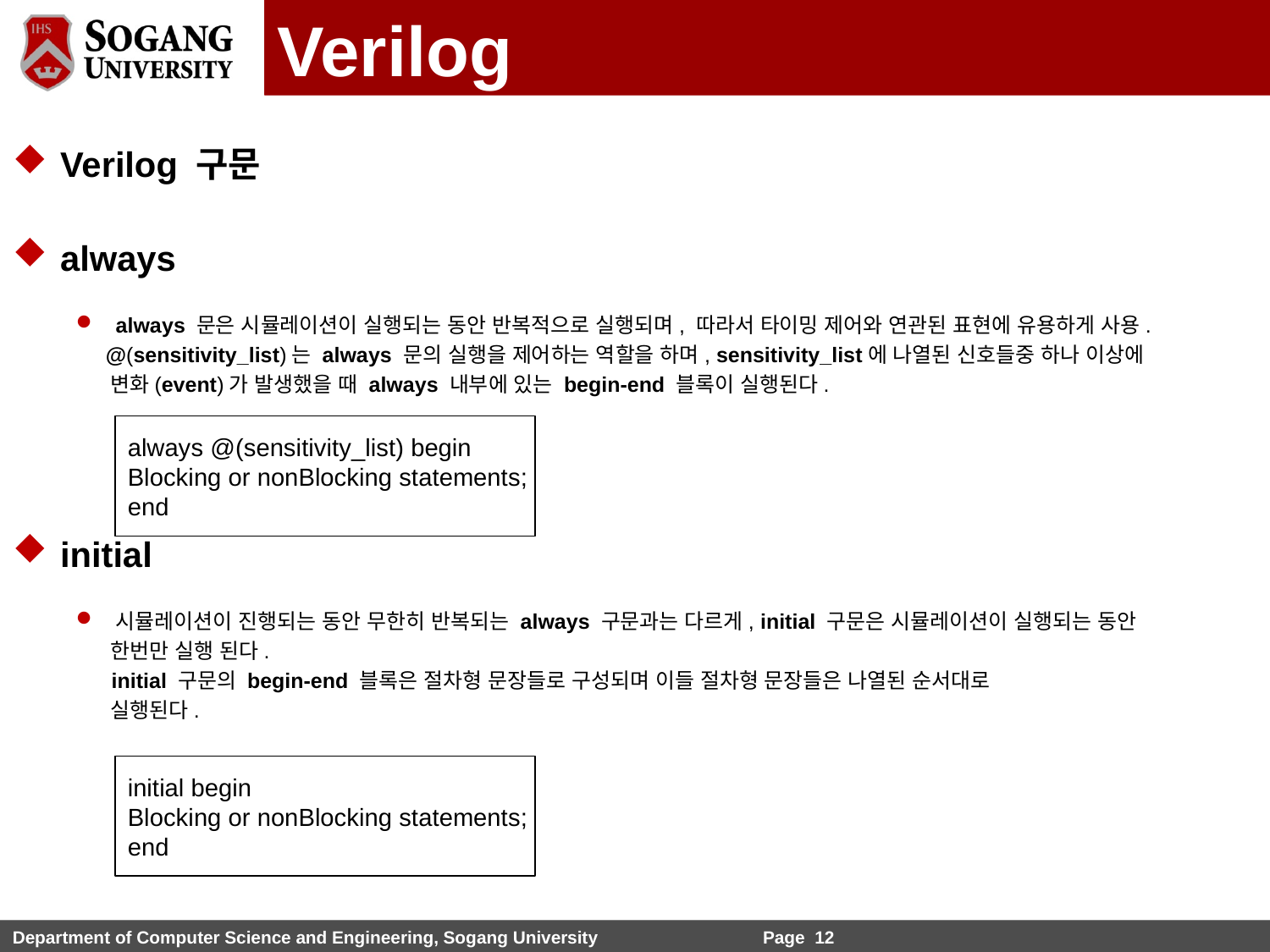

Verilog
Verilog 구문

always

always 문은 시뮬레이션이 실행되는 동안 반복적으로 실행되며, 따라서 타이밍 제어와 연관된 표현에 유용하게 사용.
     @(sensitivity_list)는 always 문의 실행을 제어하는 역할을 하며, sensitivity_list에 나열된 신호들중 하나 이상에
     변화(event)가 발생했을 때 always 내부에 있는 begin-end 블록이 실행된다.

initial

시뮬레이션이 진행되는 동안 무한히 반복되는 always 구문과는 다르게, initial 구문은 시뮬레이션이 실행되는 동안
     한번만 실행 된다.
      initial 구문의 begin-end 블록은 절차형 문장들로 구성되며 이들 절차형 문장들은 나열된 순서대로
     실행된다.

always @(sensitivity_list) begin
Blocking or nonBlocking statements;
end
initial begin
Blocking or nonBlocking statements;
end